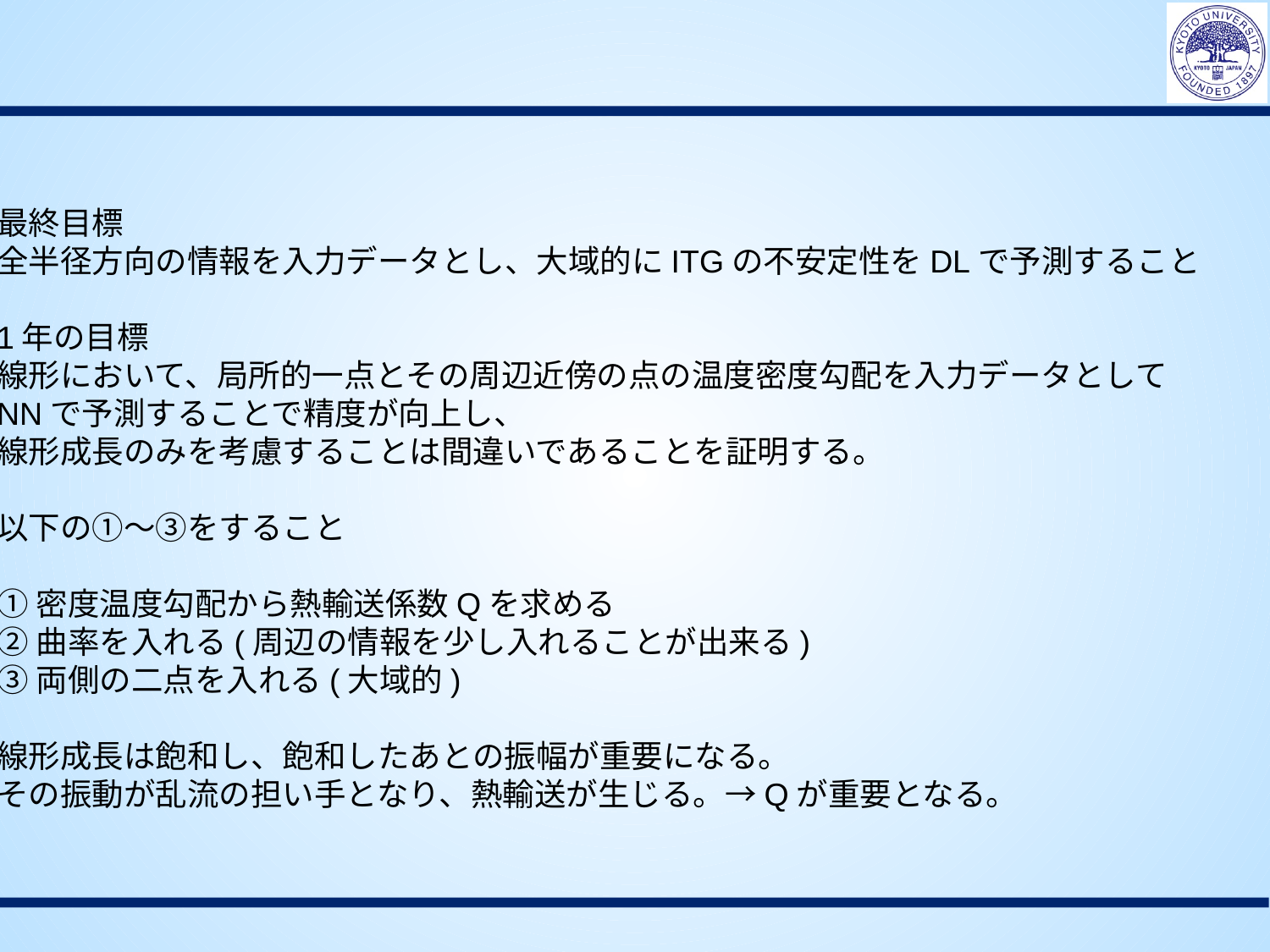

#
最終目標
全半径方向の情報を入力データとし、大域的にITGの不安定性をDLで予測すること

1年の目標
線形において、局所的一点とその周辺近傍の点の温度密度勾配を入力データとして
NNで予測することで精度が向上し、
線形成長のみを考慮することは間違いであることを証明する。

以下の①〜③をすること

①密度温度勾配から熱輸送係数Qを求める
②曲率を入れる(周辺の情報を少し入れることが出来る)
③両側の二点を入れる(大域的)

線形成長は飽和し、飽和したあとの振幅が重要になる。
その振動が乱流の担い手となり、熱輸送が生じる。→Qが重要となる。